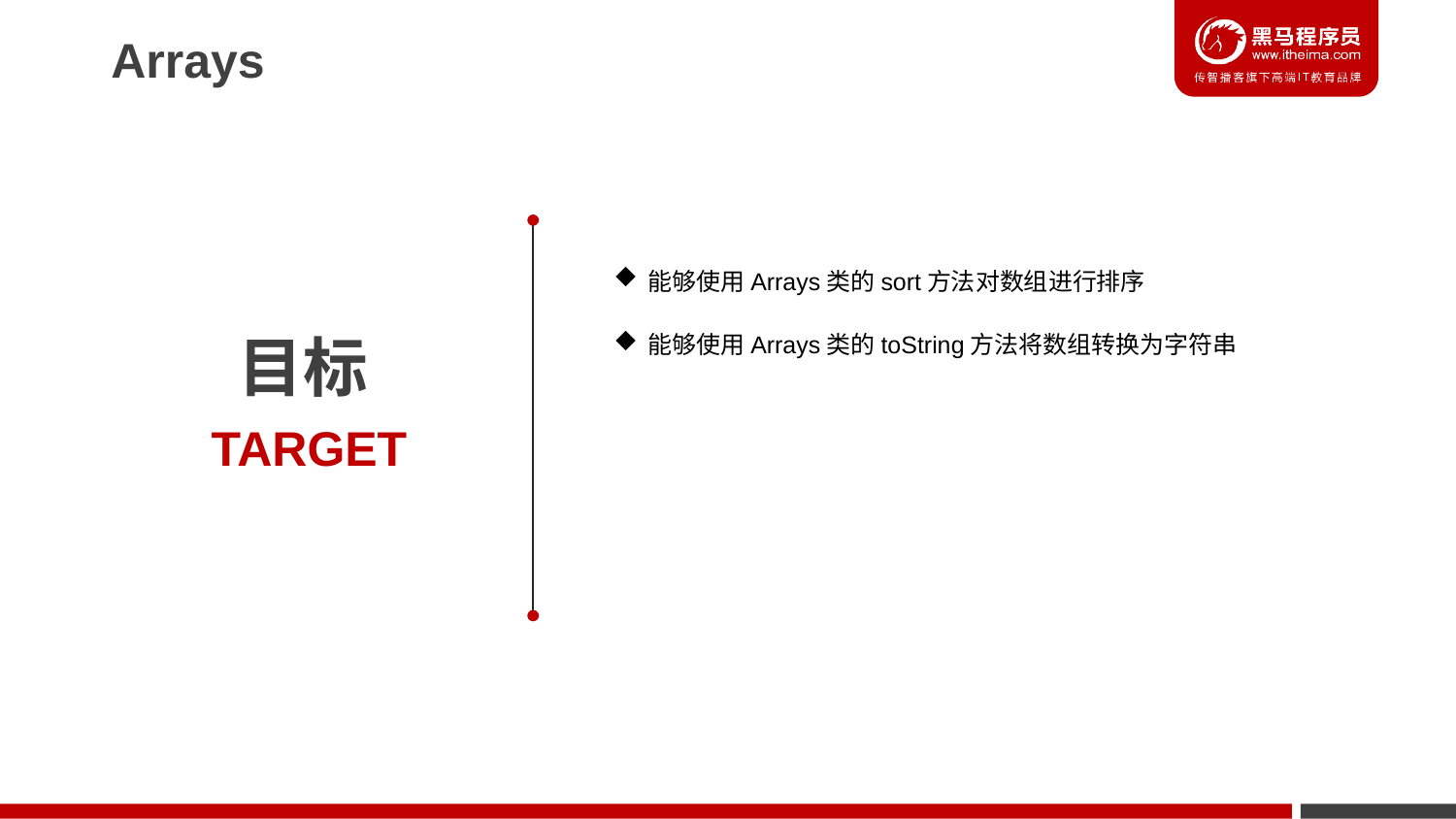

# Arrays
能够使用Arrays类的sort方法对数组进行排序
能够使用Arrays类的toString方法将数组转换为字符串